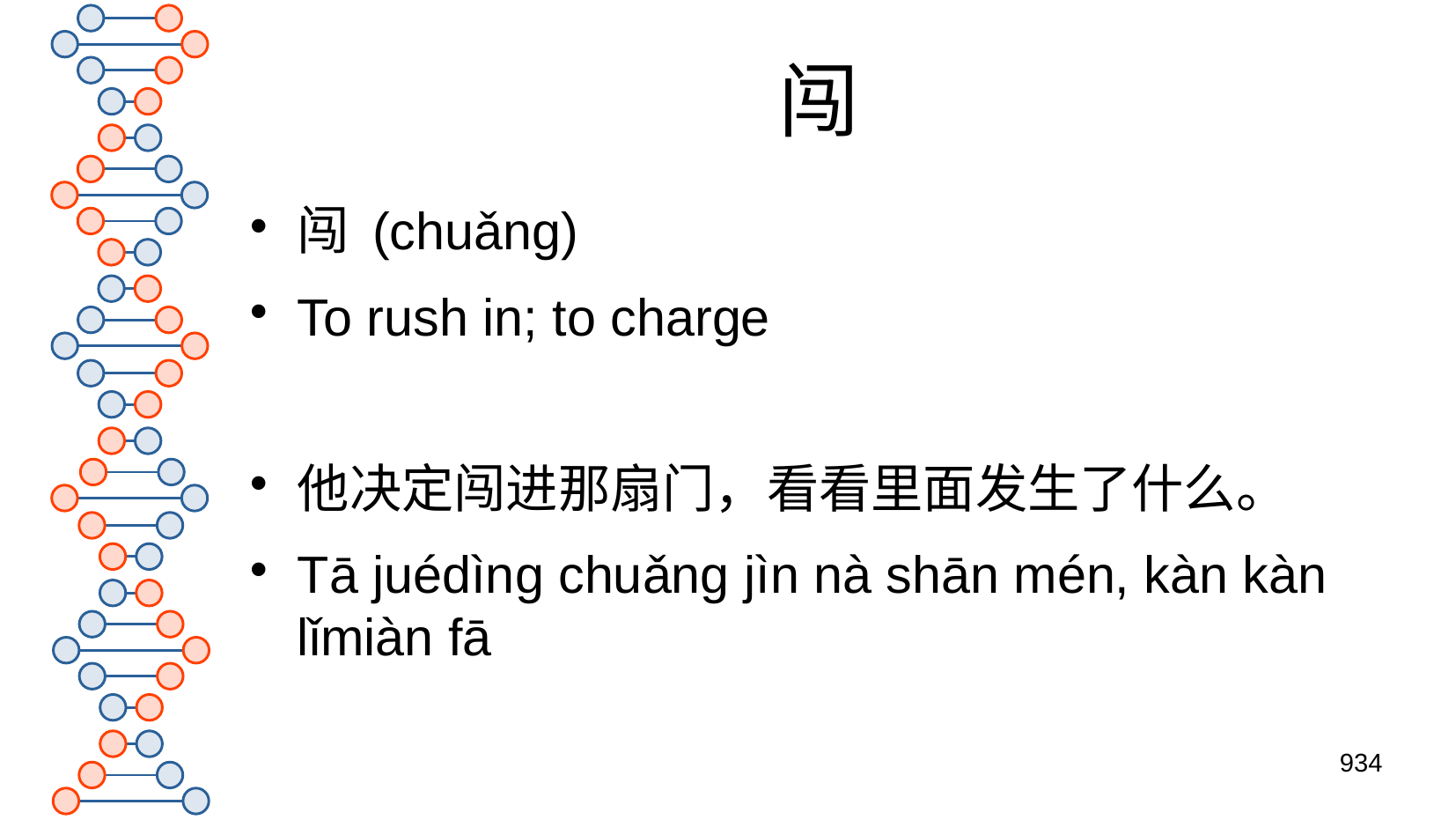

# 闯
闯 (chuǎng)
To rush in; to charge

他决定闯进那扇门，看看里面发生了什么。
Tā juédìng chuǎng jìn nà shān mén, kàn kàn lǐmiàn fā

934